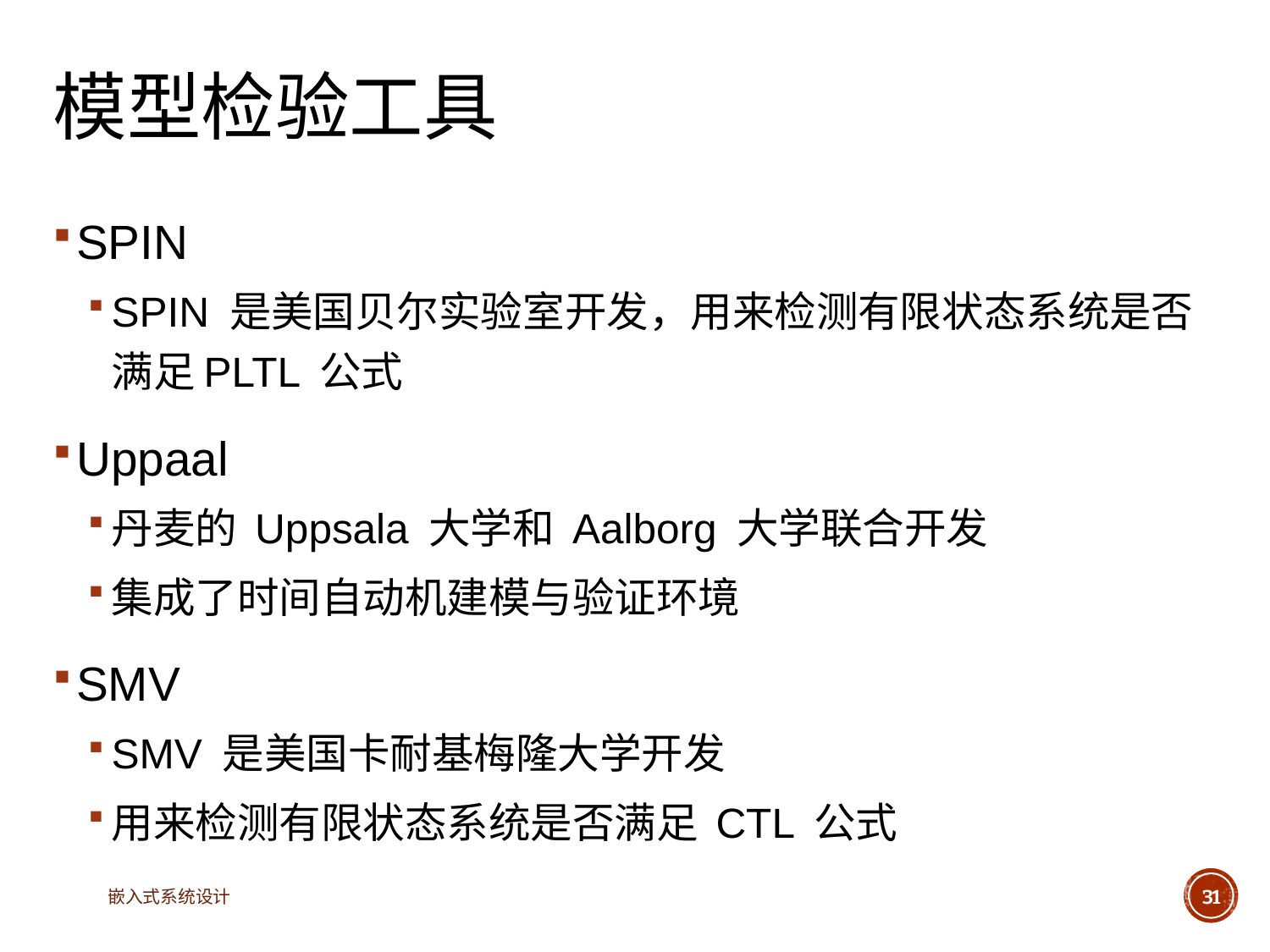

# 模型检验工具
SPIN
SPIN 是美国贝尔实验室开发，用来检测有限状态系统是否满足PLTL 公式
Uppaal
丹麦的 Uppsala 大学和 Aalborg 大学联合开发
集成了时间自动机建模与验证环境
SMV
SMV 是美国卡耐基梅隆大学开发
用来检测有限状态系统是否满足 CTL 公式
嵌入式系统设计
31